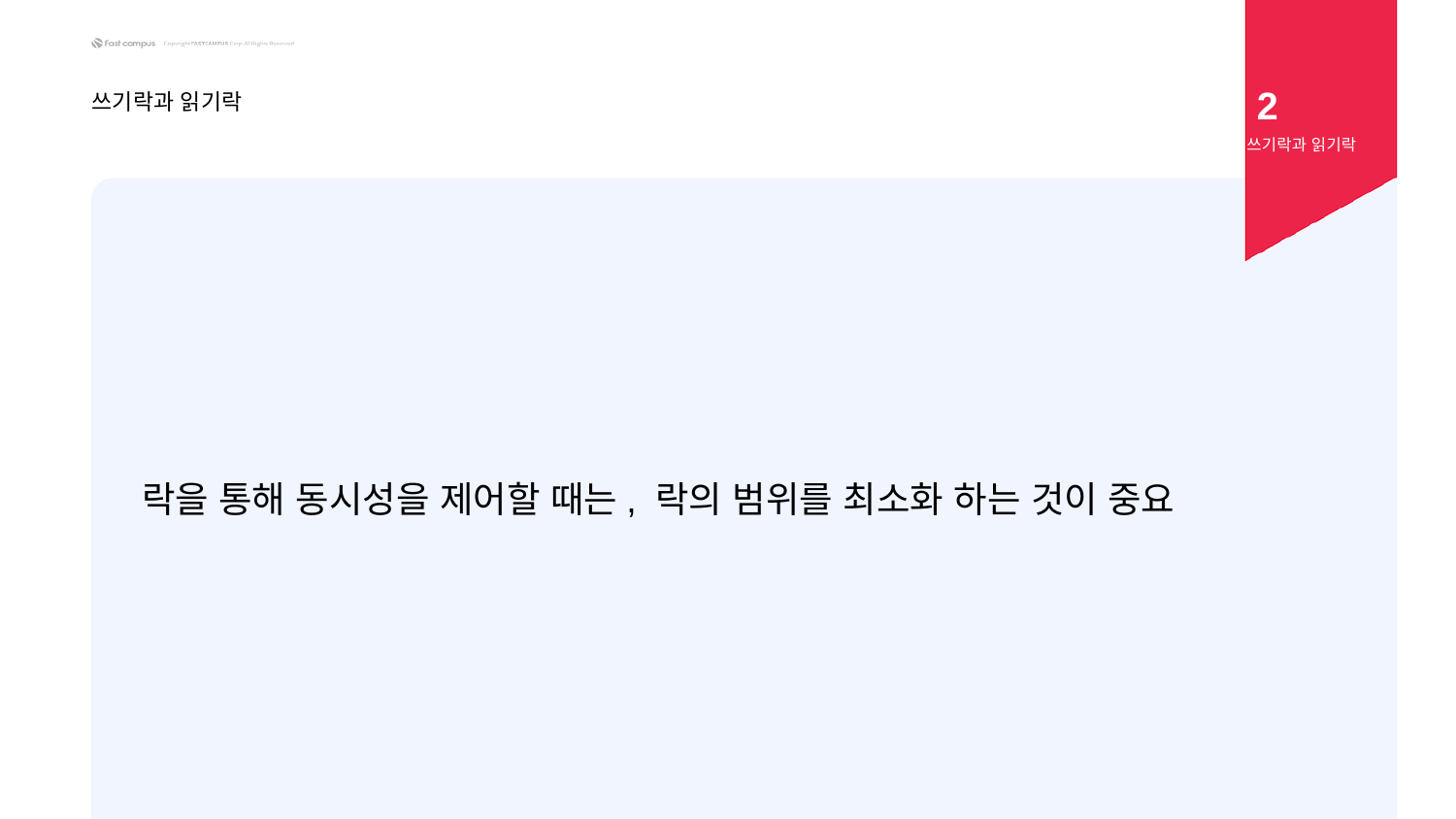

2
쓰기락과 읽기락

쓰기락과 읽기락
락을 통해 동시성을 제어할 때는, 락의 범위를 최소화 하는 것이 중요